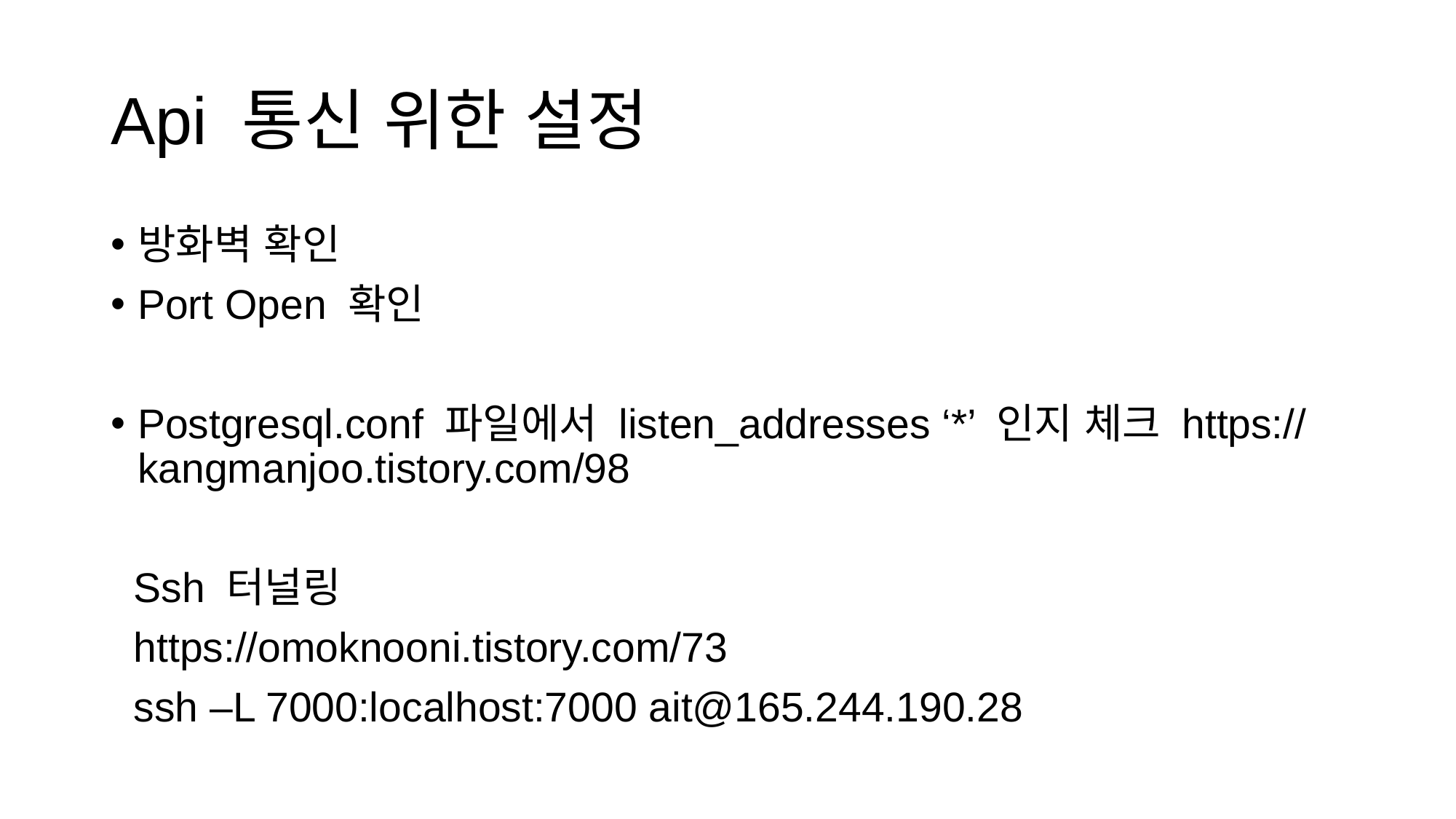

# Api 통신 위한 설정
방화벽 확인
Port Open 확인

Postgresql.conf 파일에서 listen_addresses ‘*’ 인지 체크 https://kangmanjoo.tistory.com/98

  Ssh 터널링
  https://omoknooni.tistory.com/73
  ssh –L 7000:localhost:7000 ait@165.244.190.28